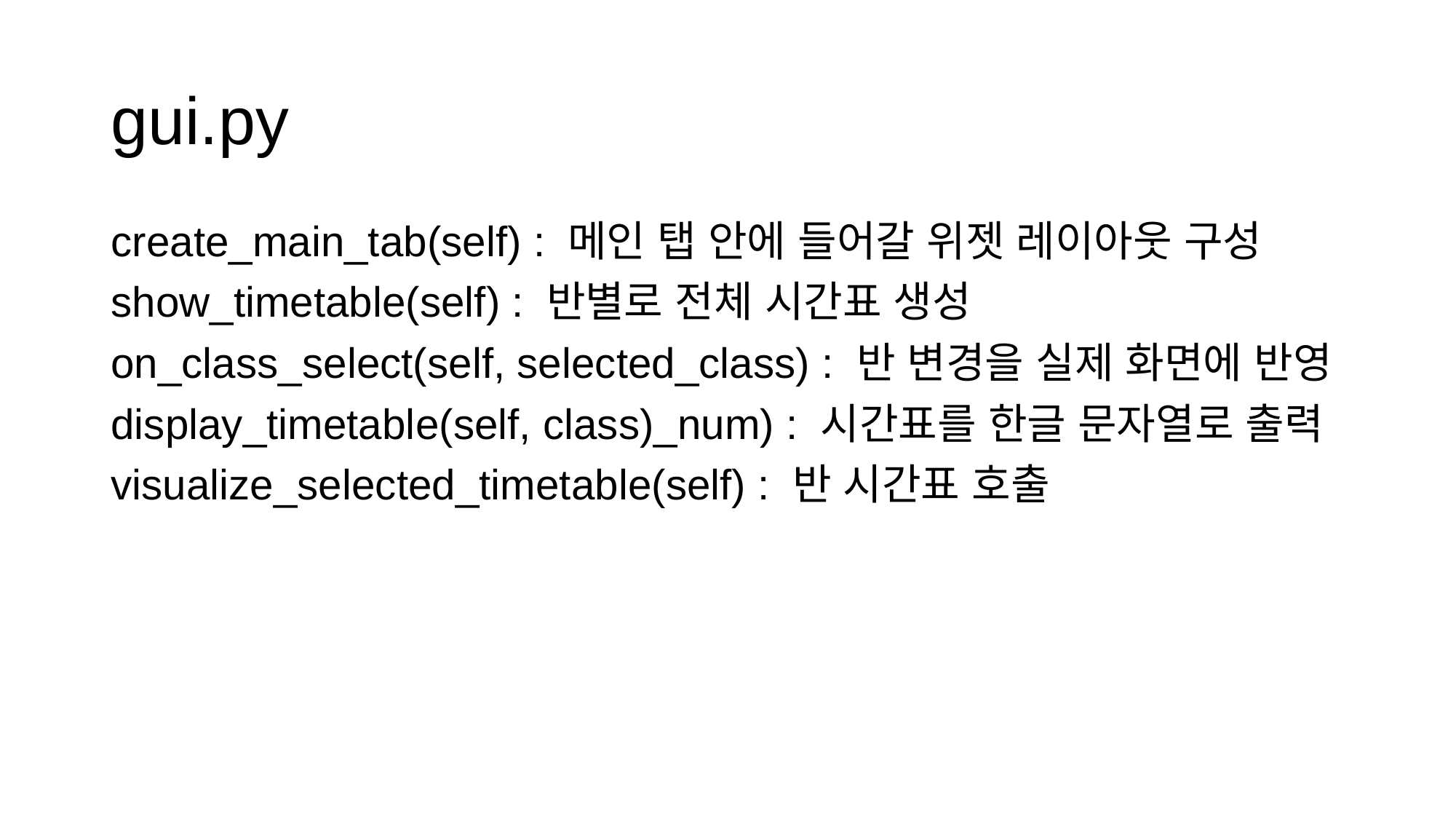

# gui.py
create_main_tab(self) : 메인 탭 안에 들어갈 위젯 레이아웃 구성
show_timetable(self) : 반별로 전체 시간표 생성
on_class_select(self, selected_class) : 반 변경을 실제 화면에 반영
display_timetable(self, class)_num) : 시간표를 한글 문자열로 출력
visualize_selected_timetable(self) : 반 시간표 호출